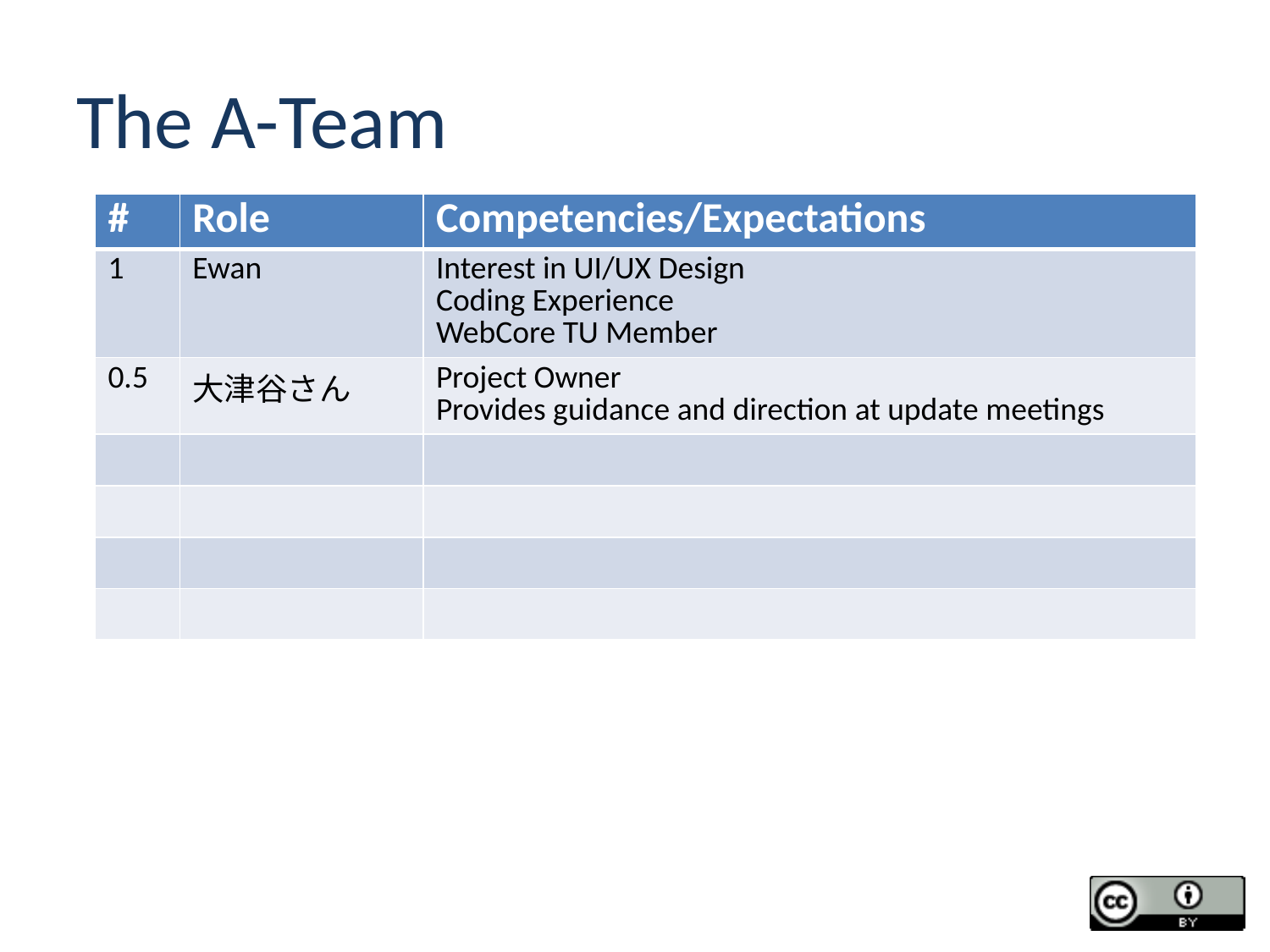

# The A-Team
| # | Role | Competencies/Expectations |
| --- | --- | --- |
| 1 | Ewan | Interest in UI/UX Design Coding Experience WebCore TU Member |
| 0.5 | 大津谷さん | Project Owner Provides guidance and direction at update meetings |
|  |  |  |
|  |  |  |
|  |  |  |
|  |  |  |